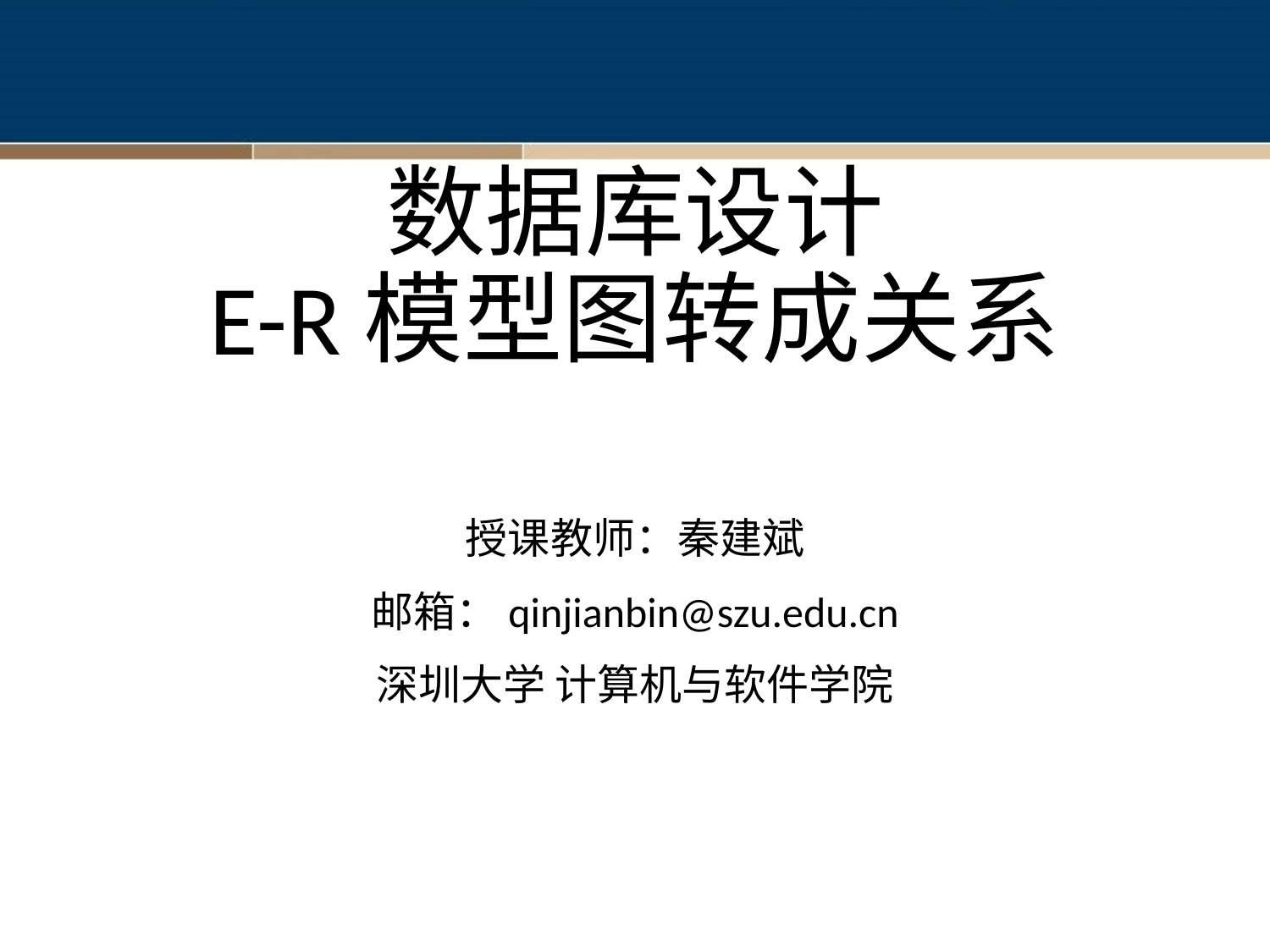

# 数据库设计 E-R模型图转成关系
授课教师：秦建斌
邮箱：qinjianbin@szu.edu.cn
深圳大学 计算机与软件学院